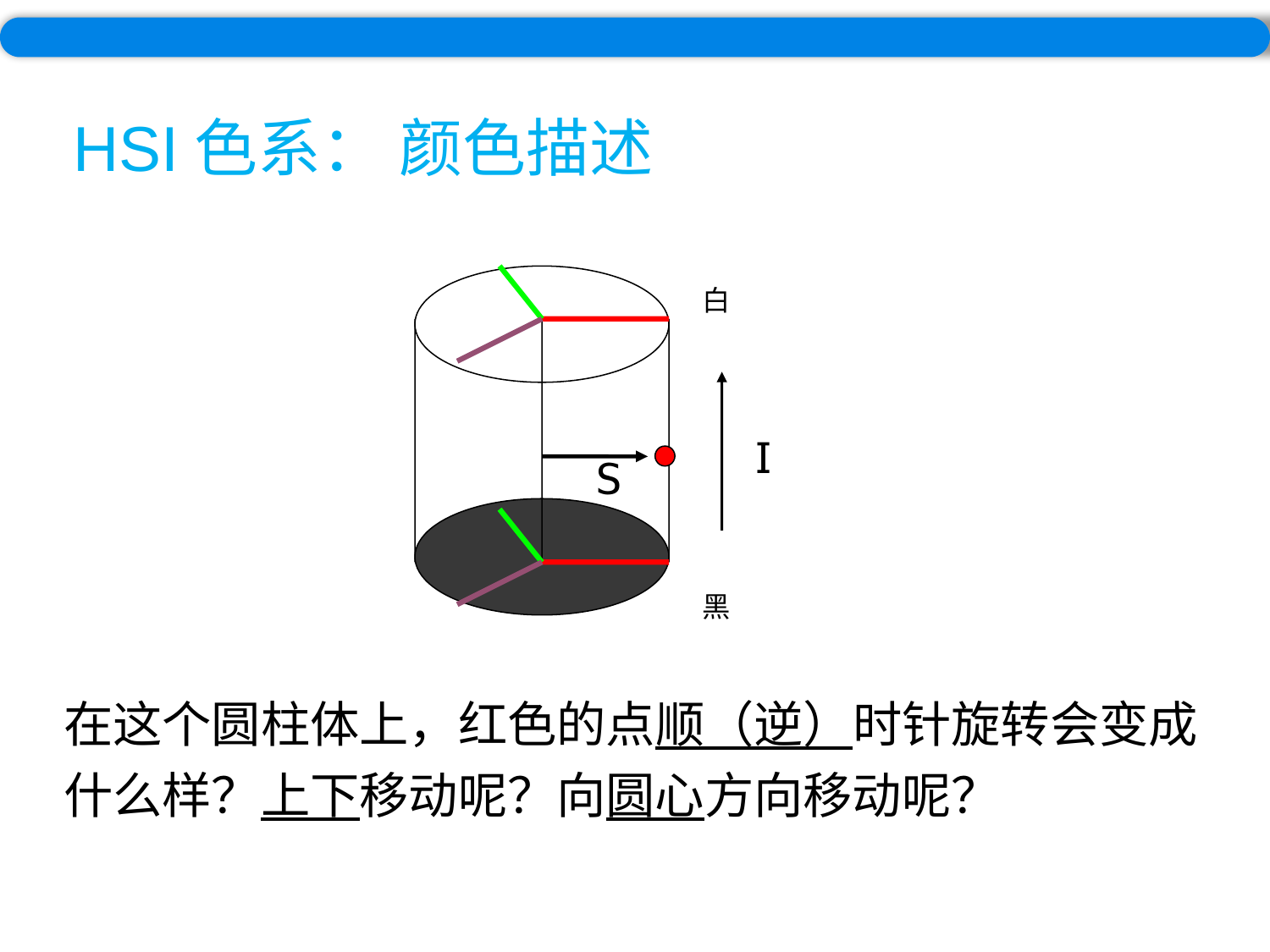

# HSI色系： 颜色描述

白

I
S

黑
在这个圆柱体上，红色的点顺（逆）时针旋转会变成什么样？上下移动呢？向圆心方向移动呢？